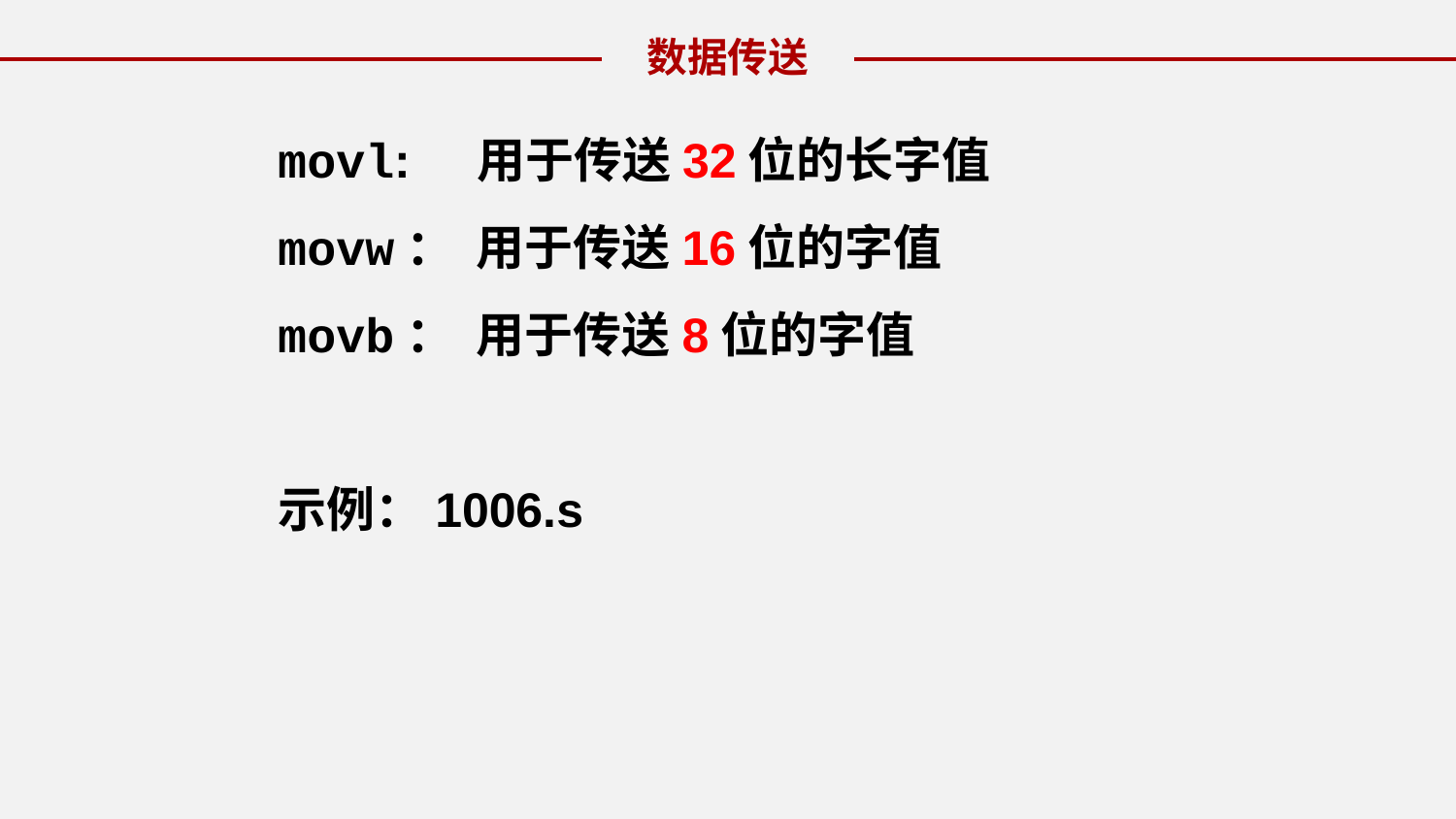

数据传送
movl:    用于传送32位的长字值
movw：  用于传送16位的字值
movb：  用于传送8位的字值

示例：1006.s